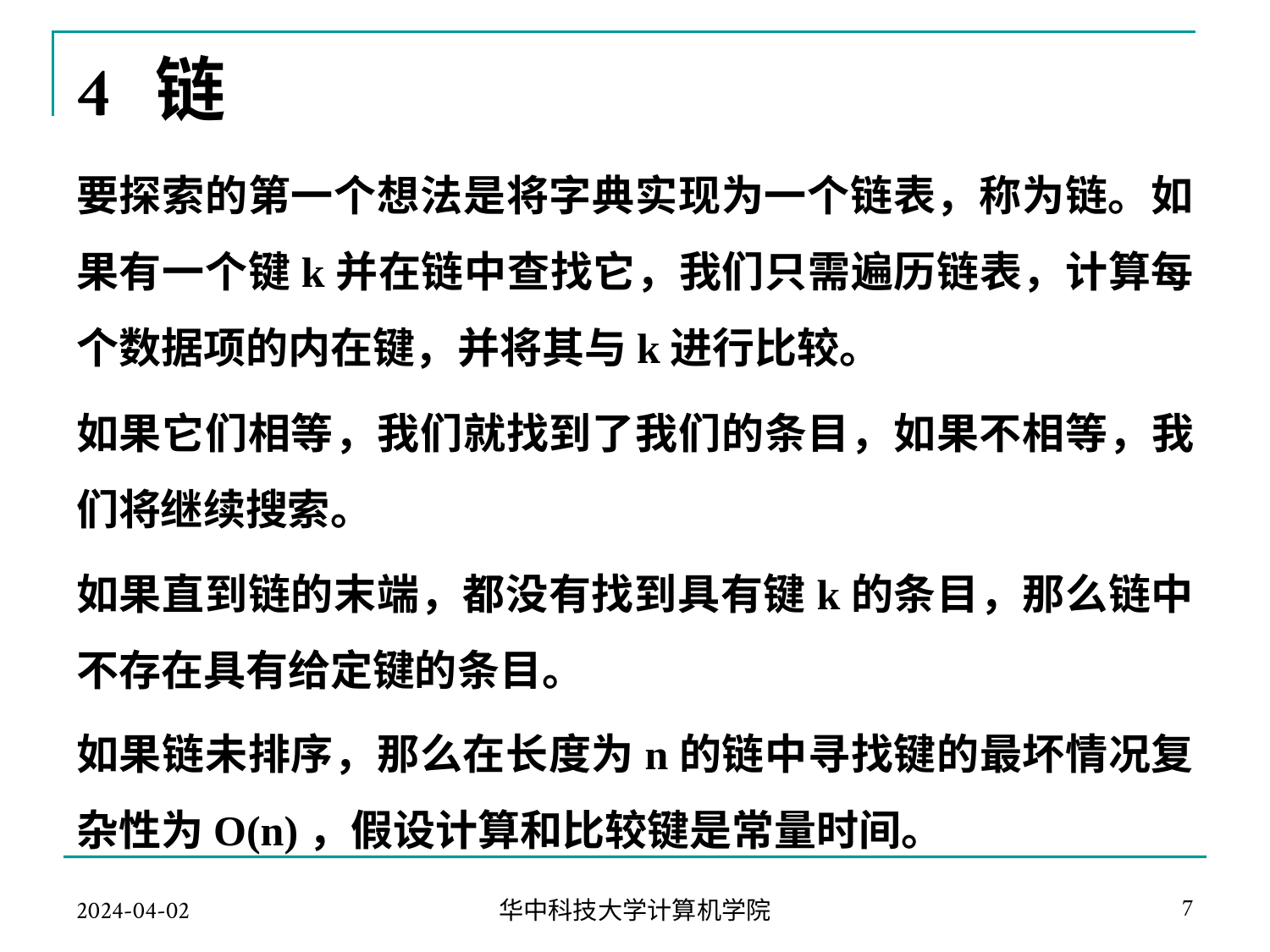

# 4  链
要探索的第一个想法是将字典实现为一个链表，称为链。如果有一个键k并在链中查找它，我们只需遍历链表，计算每个数据项的内在键，并将其与k进行比较。
如果它们相等，我们就找到了我们的条目，如果不相等，我们将继续搜索。
如果直到链的末端，都没有找到具有键k的条目，那么链中不存在具有给定键的条目。
如果链未排序，那么在长度为n的链中寻找键的最坏情况复杂性为O(n)，假设计算和比较键是常量时间。
2024-04-02
7
华中科技大学计算机学院